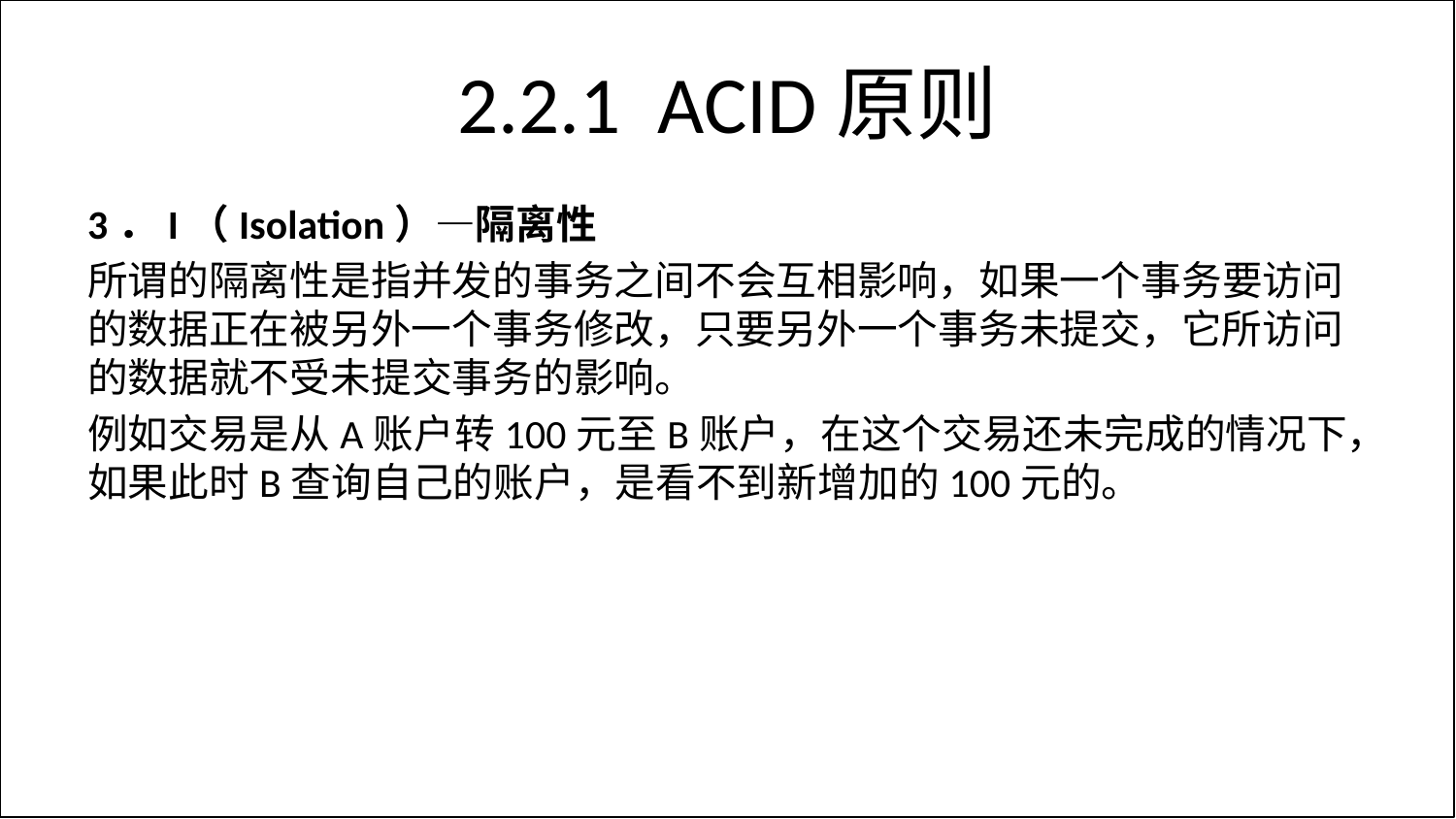

# 2.2.1  ACID原则
3．I（Isolation）—隔离性
所谓的隔离性是指并发的事务之间不会互相影响，如果一个事务要访问的数据正在被另外一个事务修改，只要另外一个事务未提交，它所访问的数据就不受未提交事务的影响。
例如交易是从A账户转100元至B账户，在这个交易还未完成的情况下，如果此时B查询自己的账户，是看不到新增加的100元的。